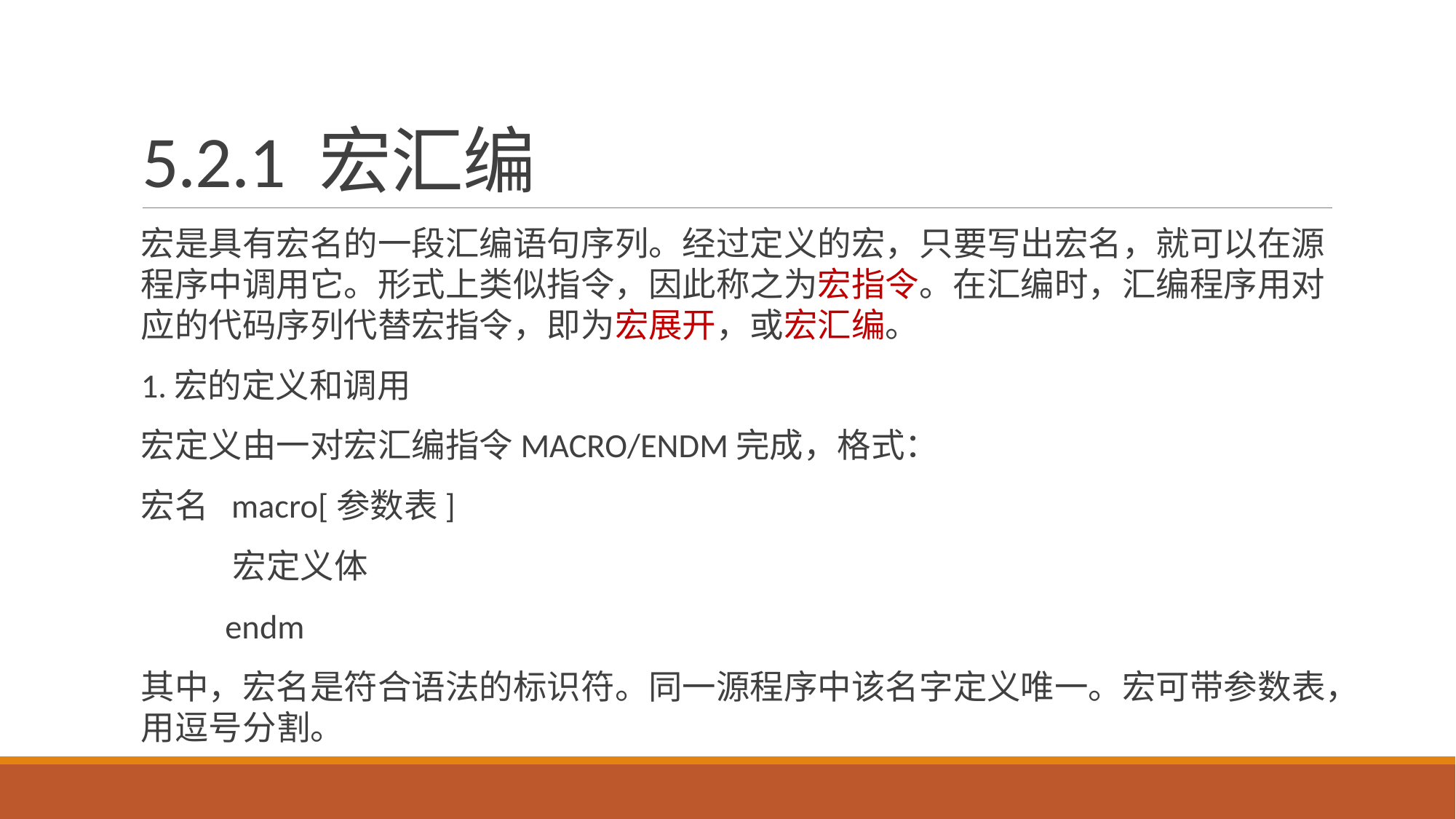

# 5.2.1 宏汇编
宏是具有宏名的一段汇编语句序列。经过定义的宏，只要写出宏名，就可以在源程序中调用它。形式上类似指令，因此称之为宏指令。在汇编时，汇编程序用对应的代码序列代替宏指令，即为宏展开，或宏汇编。
1.宏的定义和调用
宏定义由一对宏汇编指令MACRO/ENDM完成，格式：
宏名  macro[参数表]
           宏定义体
           endm
其中，宏名是符合语法的标识符。同一源程序中该名字定义唯一。宏可带参数表，用逗号分割。